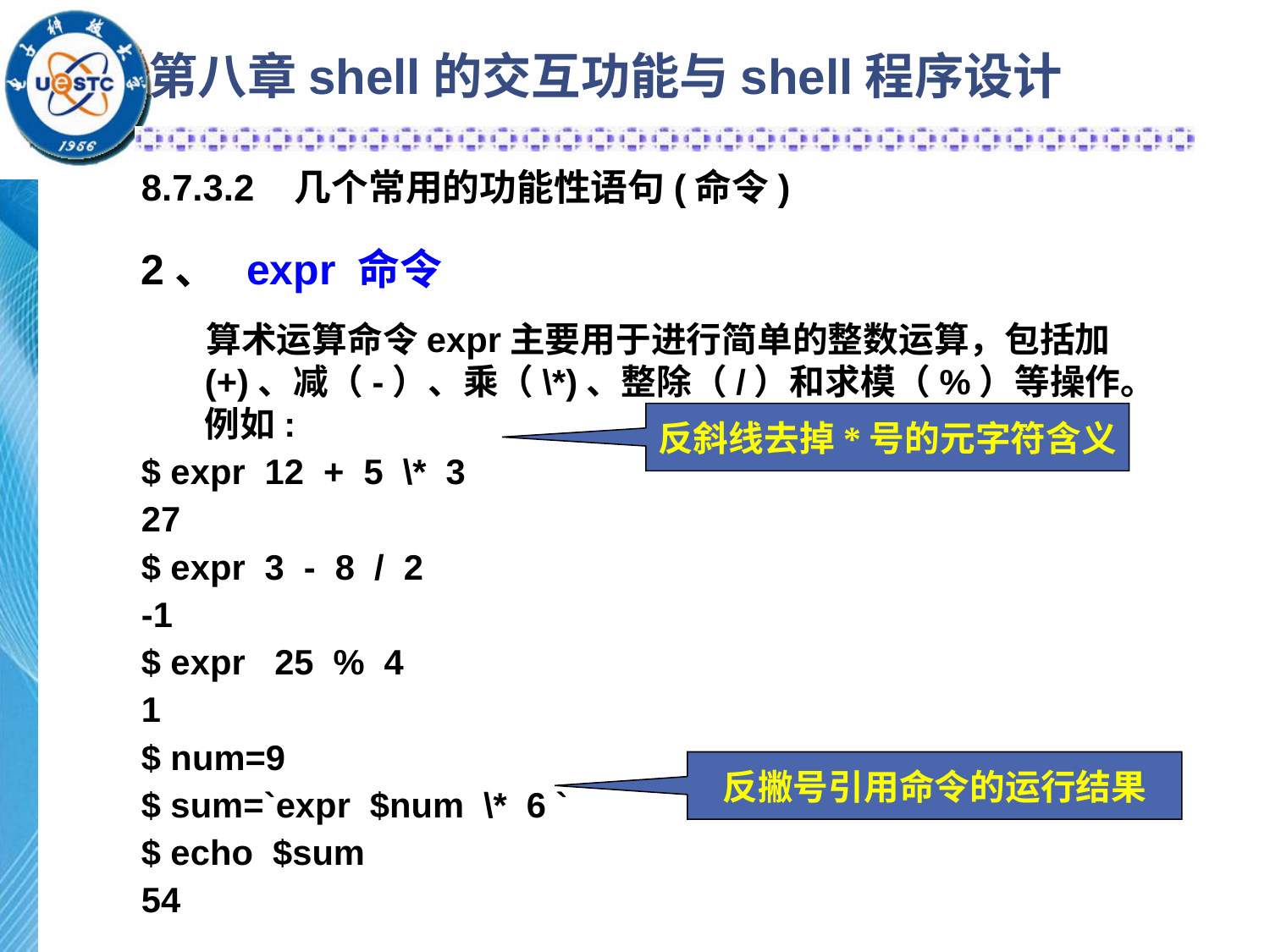

# 第八章shell的交互功能与shell程序设计
8.7.3.2   几个常用的功能性语句(命令)
2、  expr 命令
       算术运算命令expr主要用于进行简单的整数运算，包括加(+)、减（-）、乘（\*)、整除（/）和求模（%）等操作。例如:
$ expr  12  +  5  \*  3
27
$ expr  3  -  8  /  2
-1
$ expr   25  %  4
1
$ num=9
$ sum=`expr  $num  \*  6 `
$ echo  $sum
54
反斜线去掉*号的元字符含义
反撇号引用命令的运行结果